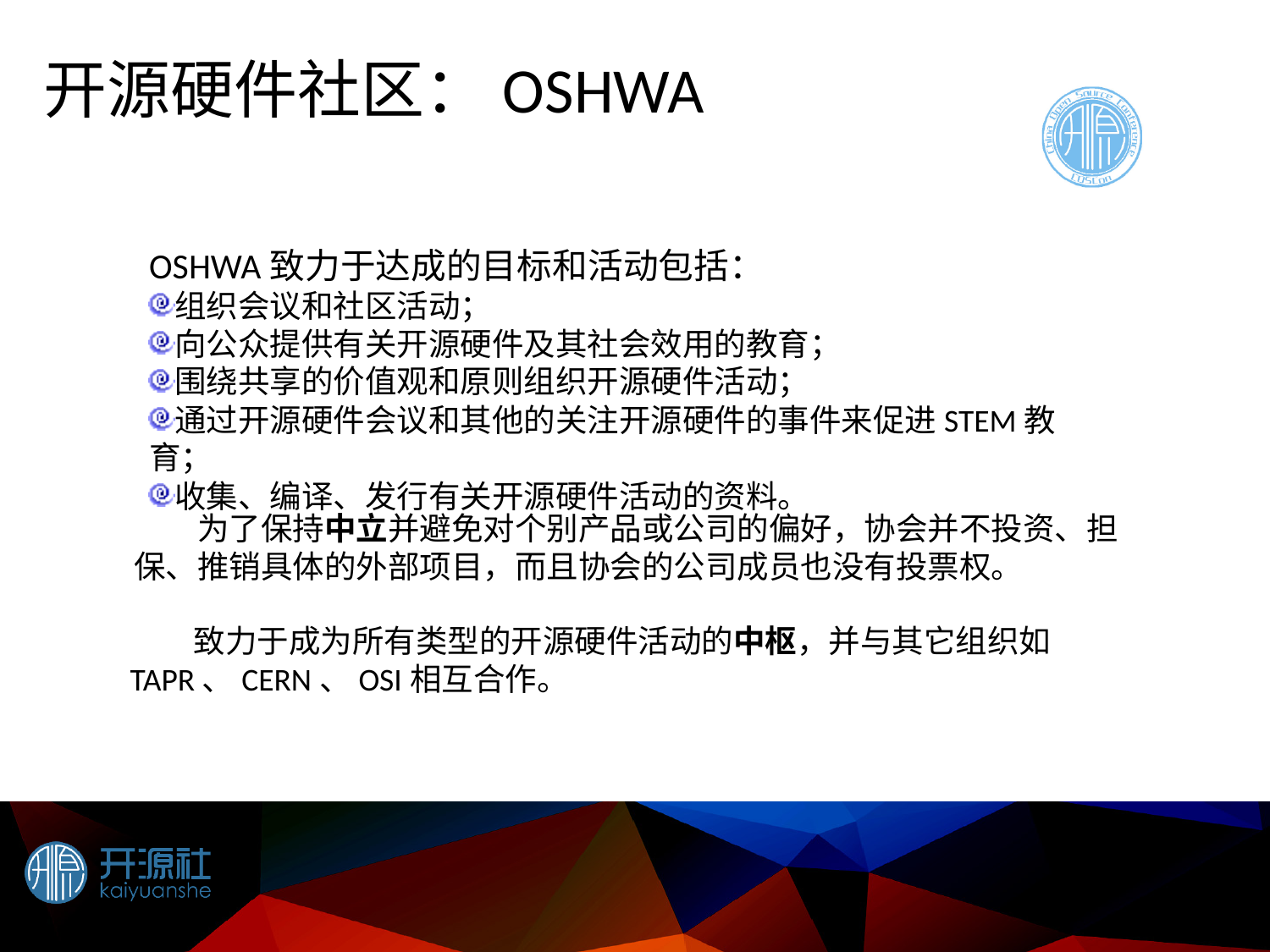

# 开源硬件社区：OSHWA

OSHWA致力于达成的目标和活动包括：
组织会议和社区活动；
向公众提供有关开源硬件及其社会效用的教育；
围绕共享的价值观和原则组织开源硬件活动；
通过开源硬件会议和其他的关注开源硬件的事件来促进STEM教育；
收集、编译、发行有关开源硬件活动的资料。
为了保持中立并避免对个别产品或公司的偏好，协会并不投资、担保、推销具体的外部项目，而且协会的公司成员也没有投票权。
致力于成为所有类型的开源硬件活动的中枢，并与其它组织如TAPR、CERN、OSI相互合作。